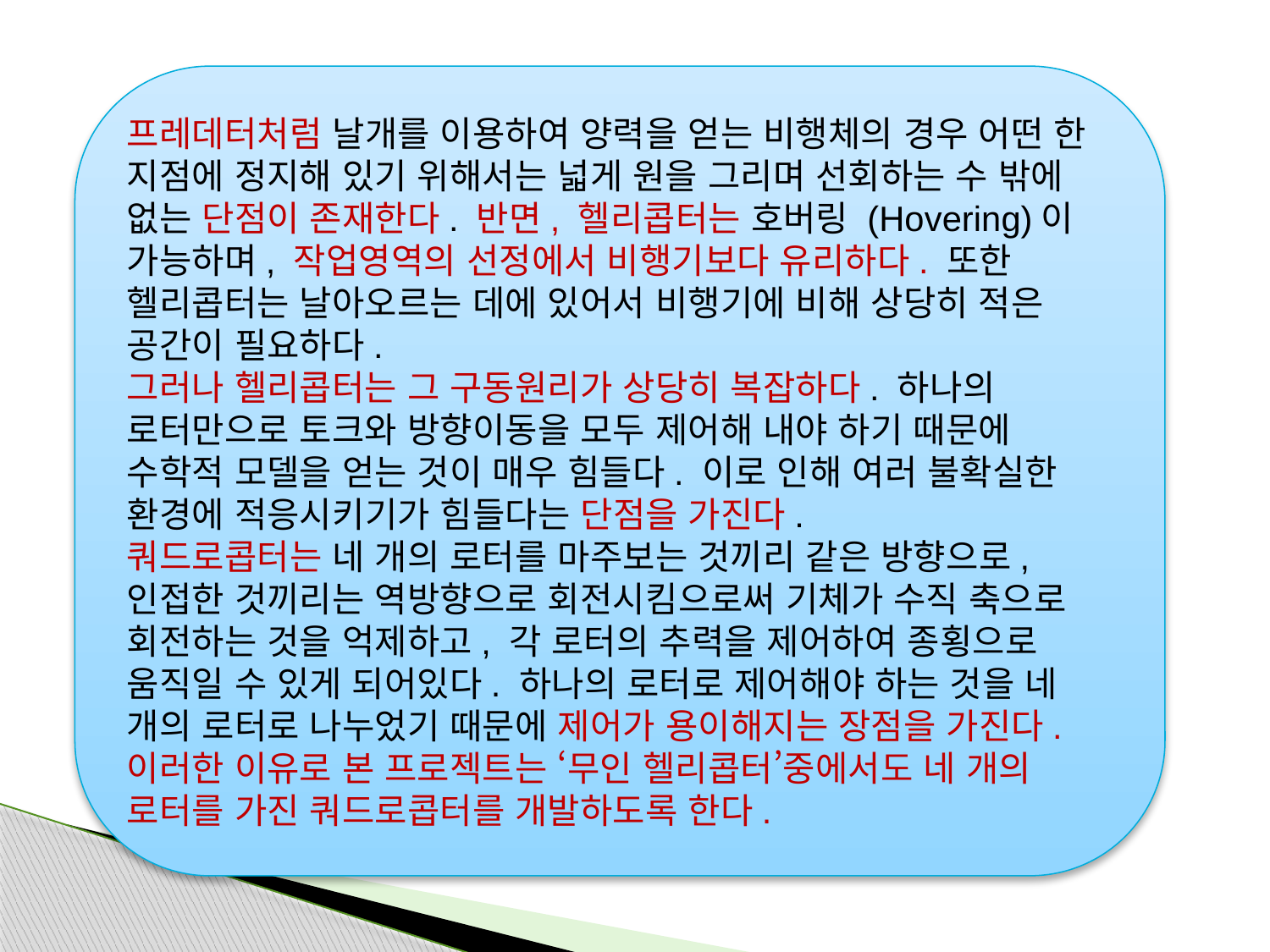

#

프레데터처럼 날개를 이용하여 양력을 얻는 비행체의 경우 어떤 한 지점에 정지해 있기 위해서는 넓게 원을 그리며 선회하는 수 밖에 없는 단점이 존재한다. 반면, 헬리콥터는 호버링 (Hovering)이 가능하며, 작업영역의 선정에서 비행기보다 유리하다. 또한 헬리콥터는 날아오르는 데에 있어서 비행기에 비해 상당히 적은 공간이 필요하다.
그러나 헬리콥터는 그 구동원리가 상당히 복잡하다. 하나의 로터만으로 토크와 방향이동을 모두 제어해 내야 하기 때문에 수학적 모델을 얻는 것이 매우 힘들다. 이로 인해 여러 불확실한 환경에 적응시키기가 힘들다는 단점을 가진다.
쿼드로콥터는 네 개의 로터를 마주보는 것끼리 같은 방향으로, 인접한 것끼리는 역방향으로 회전시킴으로써 기체가 수직 축으로 회전하는 것을 억제하고, 각 로터의 추력을 제어하여 종횡으로 움직일 수 있게 되어있다. 하나의 로터로 제어해야 하는 것을 네 개의 로터로 나누었기 때문에 제어가 용이해지는 장점을 가진다.
이러한 이유로 본 프로젝트는 ‘무인 헬리콥터’중에서도 네 개의 로터를 가진 쿼드로콥터를 개발하도록 한다.